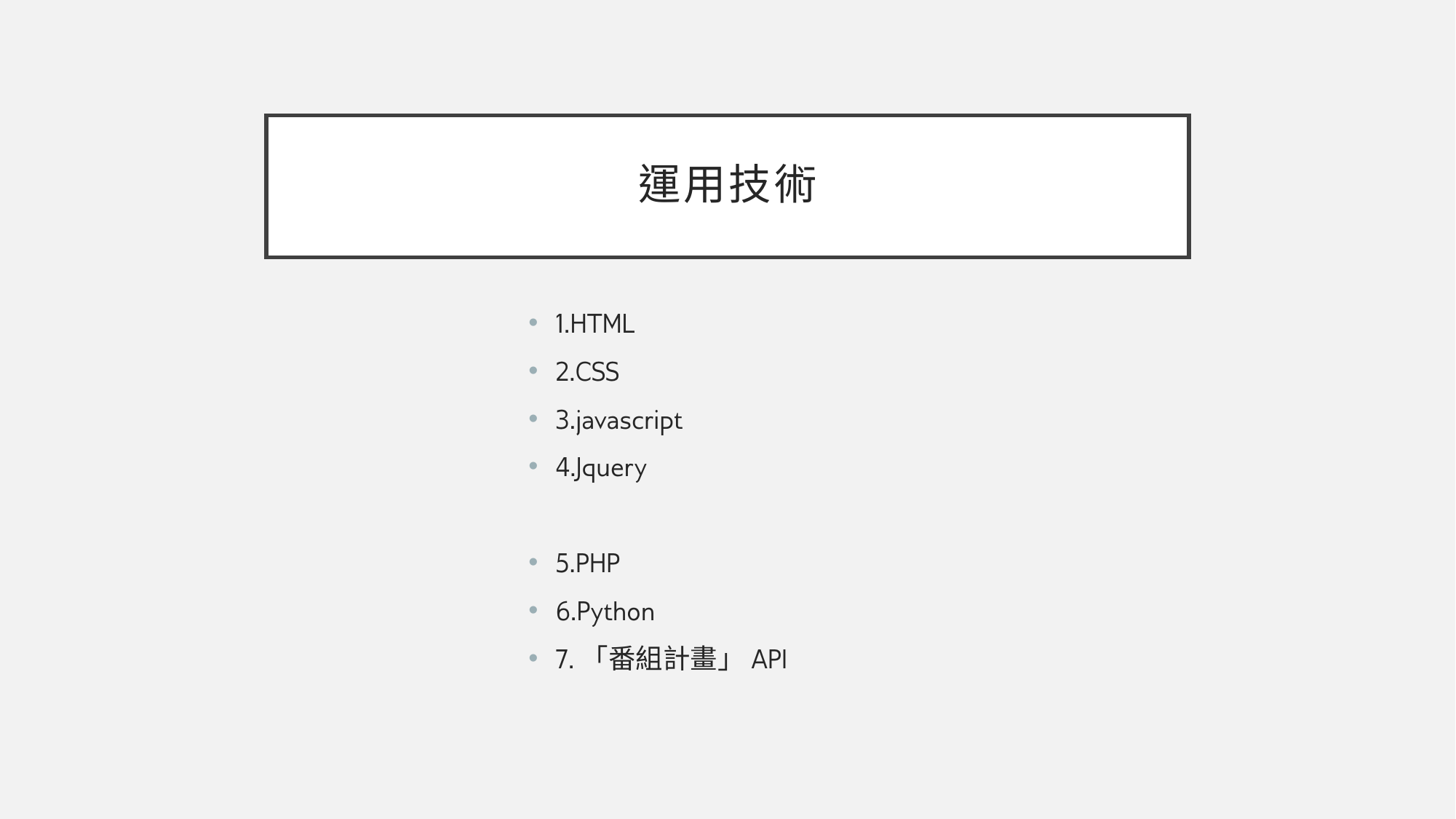

# 運用技術
1.HTML
2.CSS
3.javascript
4.Jquery

5.PHP
6.Python
7.「番組計畫」API